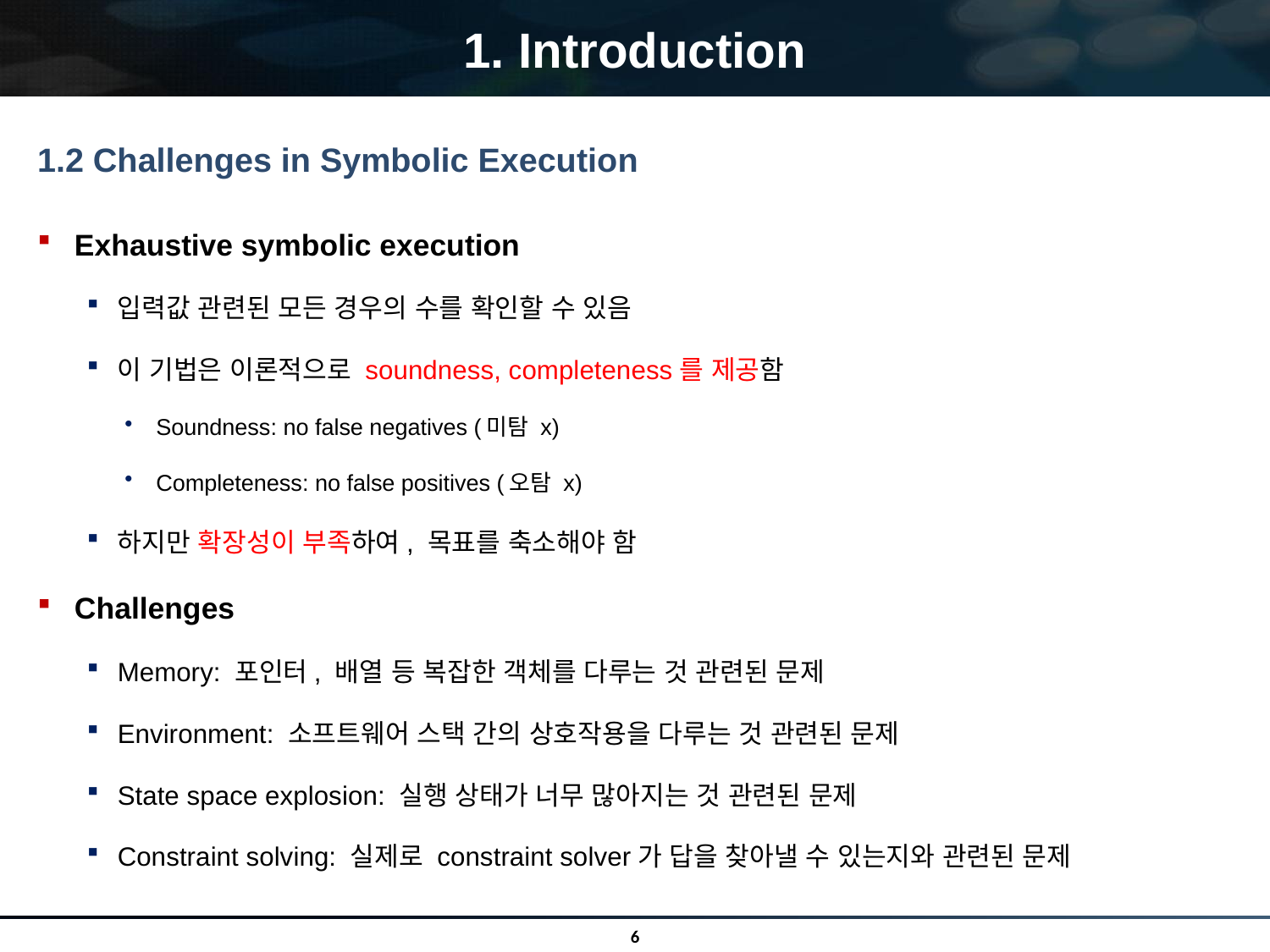

# 1. Introduction
1.2 Challenges in Symbolic Execution
Exhaustive symbolic execution
입력값 관련된 모든 경우의 수를 확인할 수 있음
이 기법은 이론적으로 soundness, completeness를 제공함
Soundness: no false negatives (미탐 x)
Completeness: no false positives (오탐 x)
하지만 확장성이 부족하여, 목표를 축소해야 함
Challenges
Memory: 포인터, 배열 등 복잡한 객체를 다루는 것 관련된 문제
Environment: 소프트웨어 스택 간의 상호작용을 다루는 것 관련된 문제
State space explosion: 실행 상태가 너무 많아지는 것 관련된 문제
Constraint solving: 실제로 constraint solver가 답을 찾아낼 수 있는지와 관련된 문제